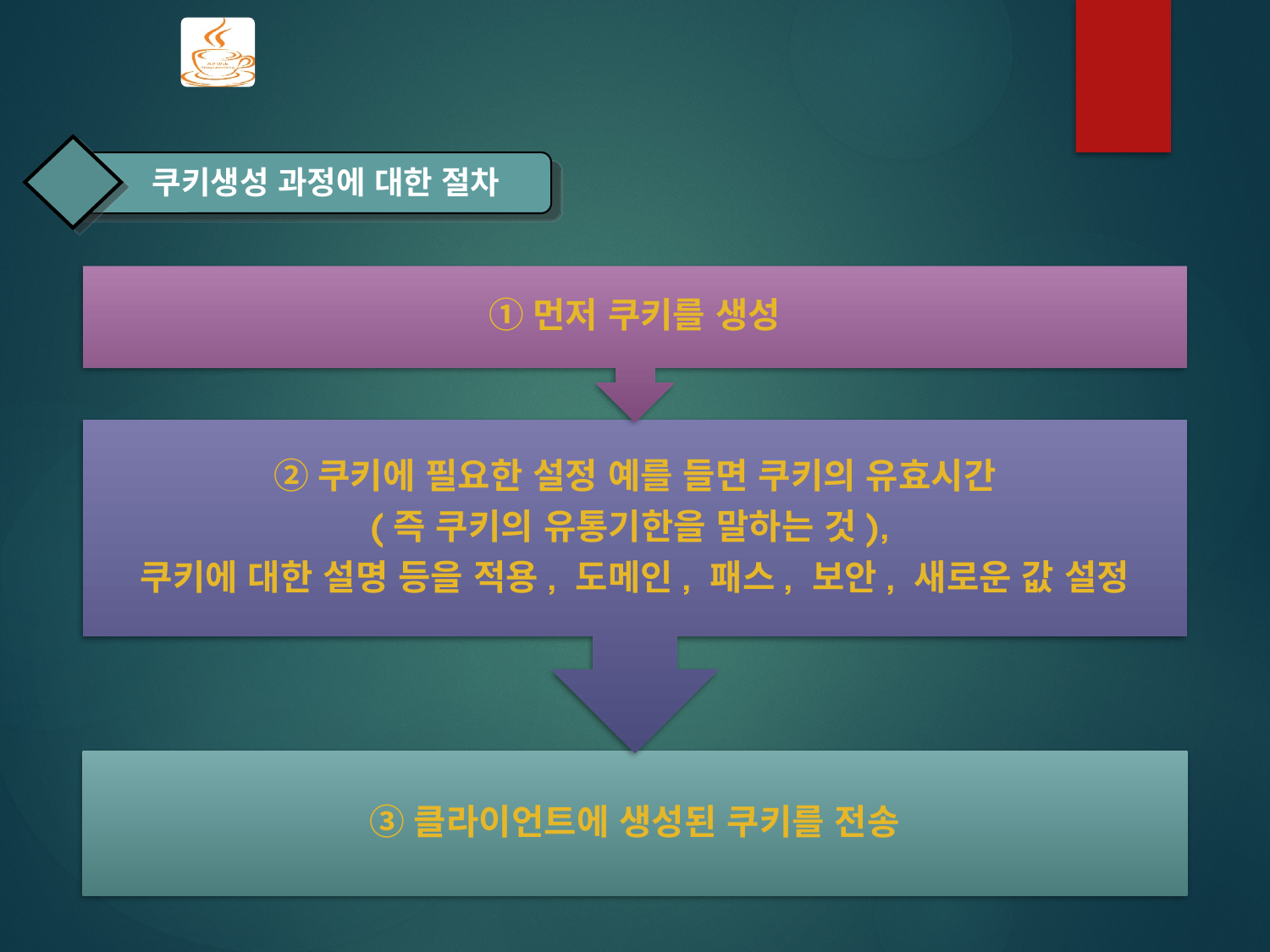

쿠키생성 과정에 대한 절차
③클라이언트에 생성된 쿠키를 전송
②쿠키에 필요한 설정 예를 들면 쿠키의 유효시간
(즉 쿠키의 유통기한을 말하는 것),
쿠키에 대한 설명 등을 적용, 도메인, 패스, 보안, 새로운 값 설정
①먼저 쿠키를 생성